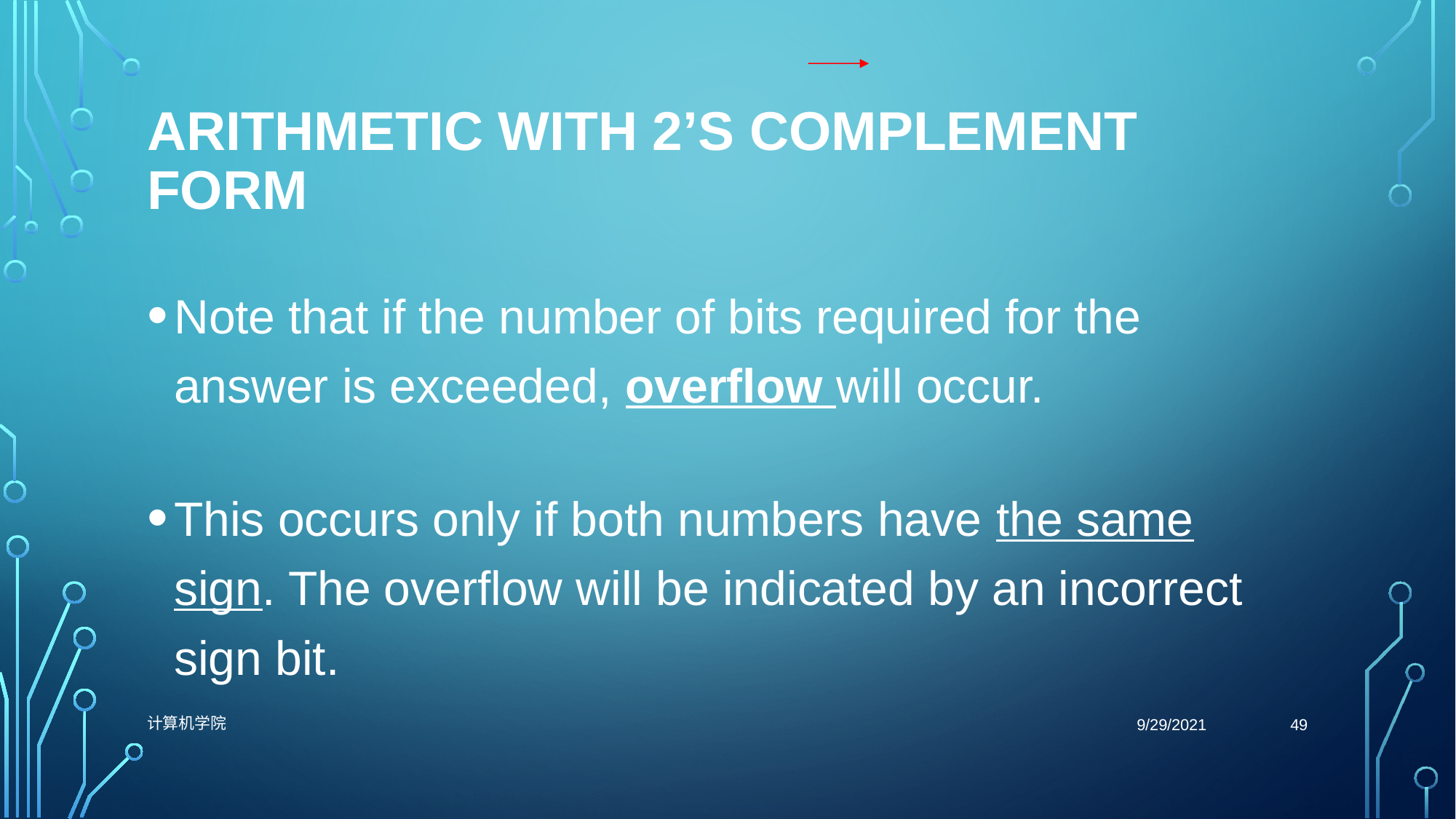

# Arithmetic with 2’s complement form
Note that if the number of bits required for the answer is exceeded, overflow will occur.

This occurs only if both numbers have the same sign. The overflow will be indicated by an incorrect sign bit.
49
计算机学院
9/29/2021